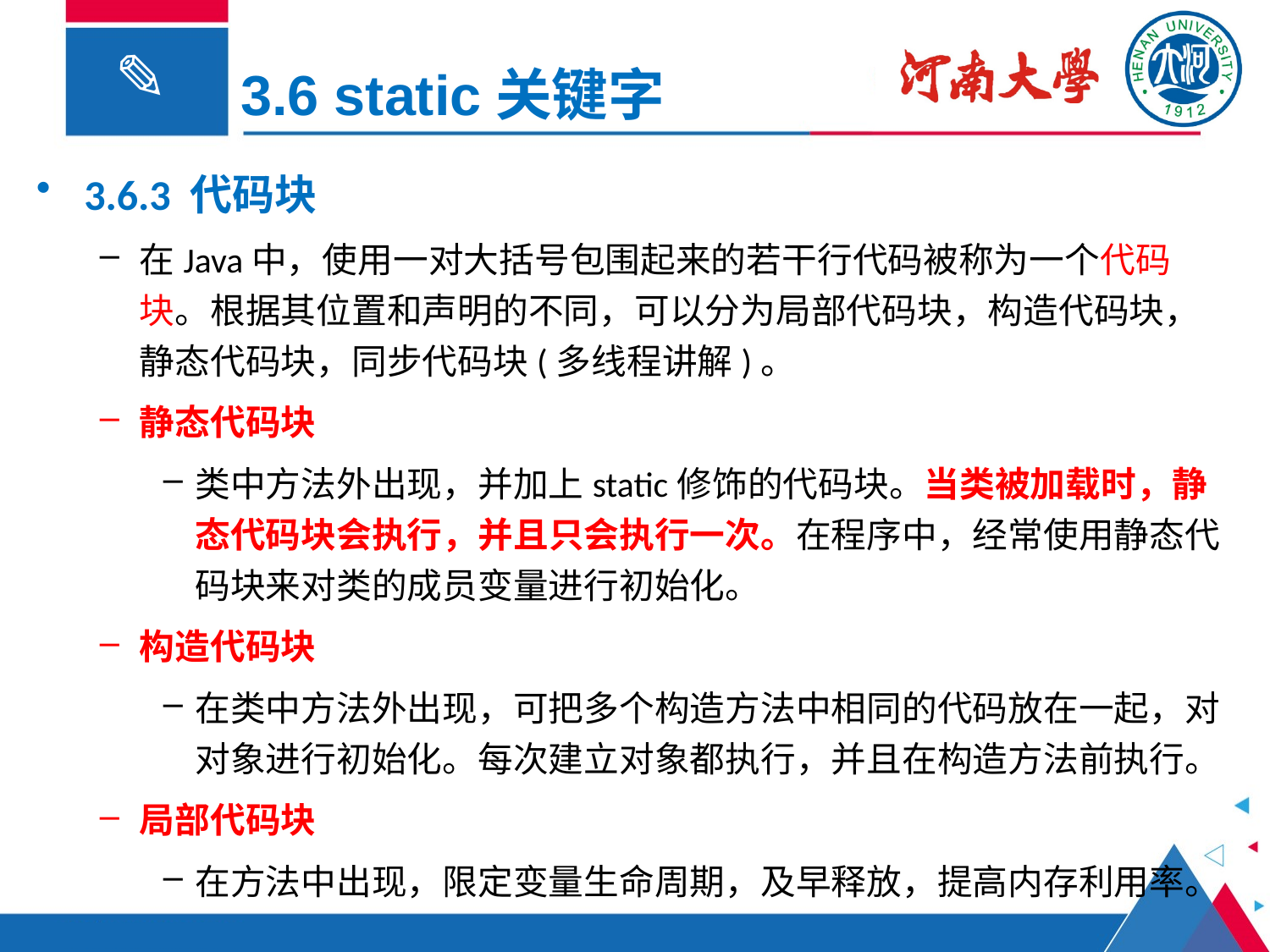

3.6 static关键字
3.6.3 代码块
在Java中，使用一对大括号包围起来的若干行代码被称为一个代码块。根据其位置和声明的不同，可以分为局部代码块，构造代码块，静态代码块，同步代码块(多线程讲解)。
静态代码块
类中方法外出现，并加上static修饰的代码块。当类被加载时，静态代码块会执行，并且只会执行一次。在程序中，经常使用静态代码块来对类的成员变量进行初始化。
构造代码块
在类中方法外出现，可把多个构造方法中相同的代码放在一起，对对象进行初始化。每次建立对象都执行，并且在构造方法前执行。
局部代码块
在方法中出现，限定变量生命周期，及早释放，提高内存利用率。